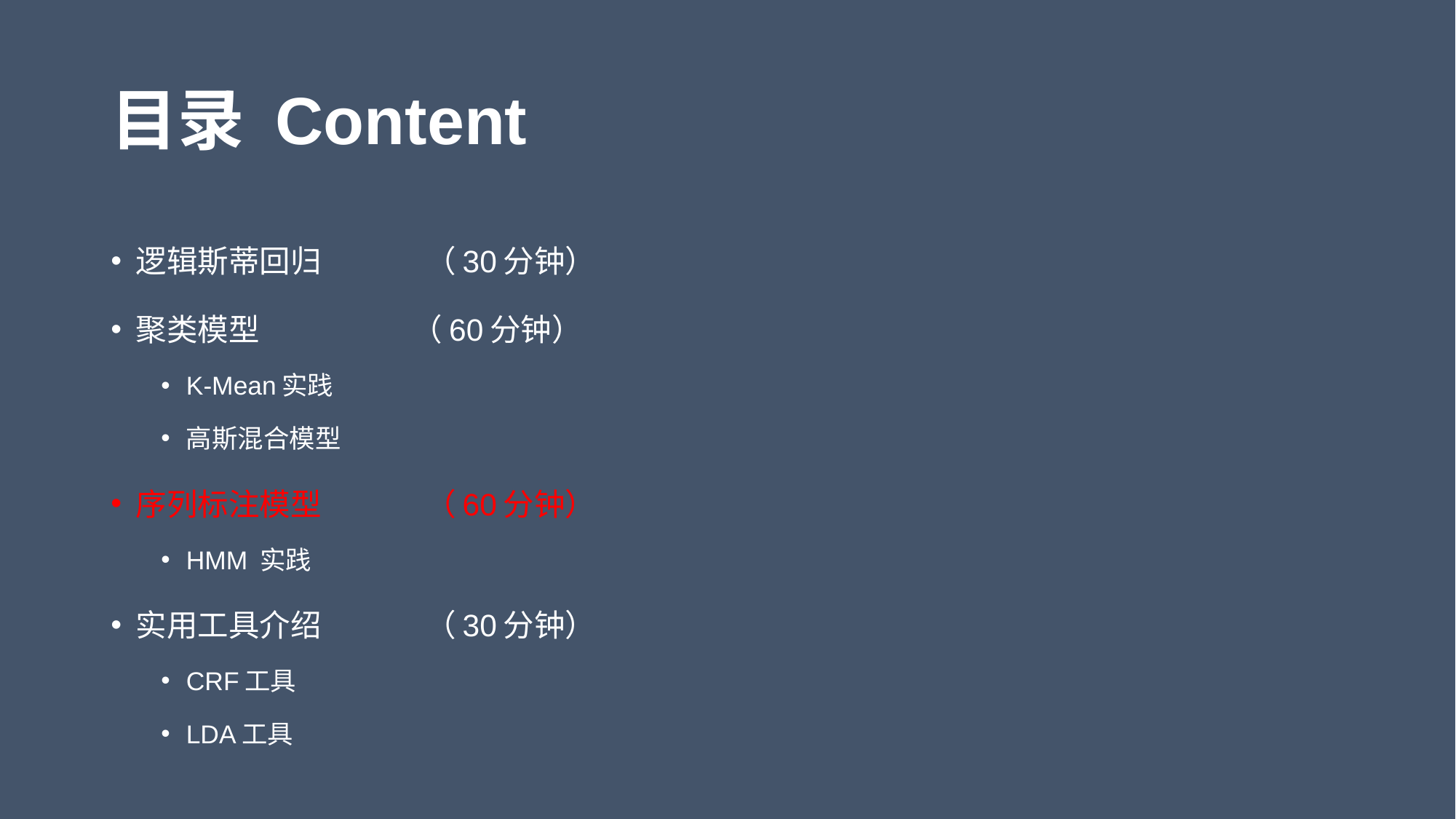

# 目录 Content
逻辑斯蒂回归               （30分钟）
聚类模型                      （60分钟）
K-Mean实践
高斯混合模型
序列标注模型               （60分钟）
HMM 实践
实用工具介绍               （30分钟）
CRF工具
LDA工具